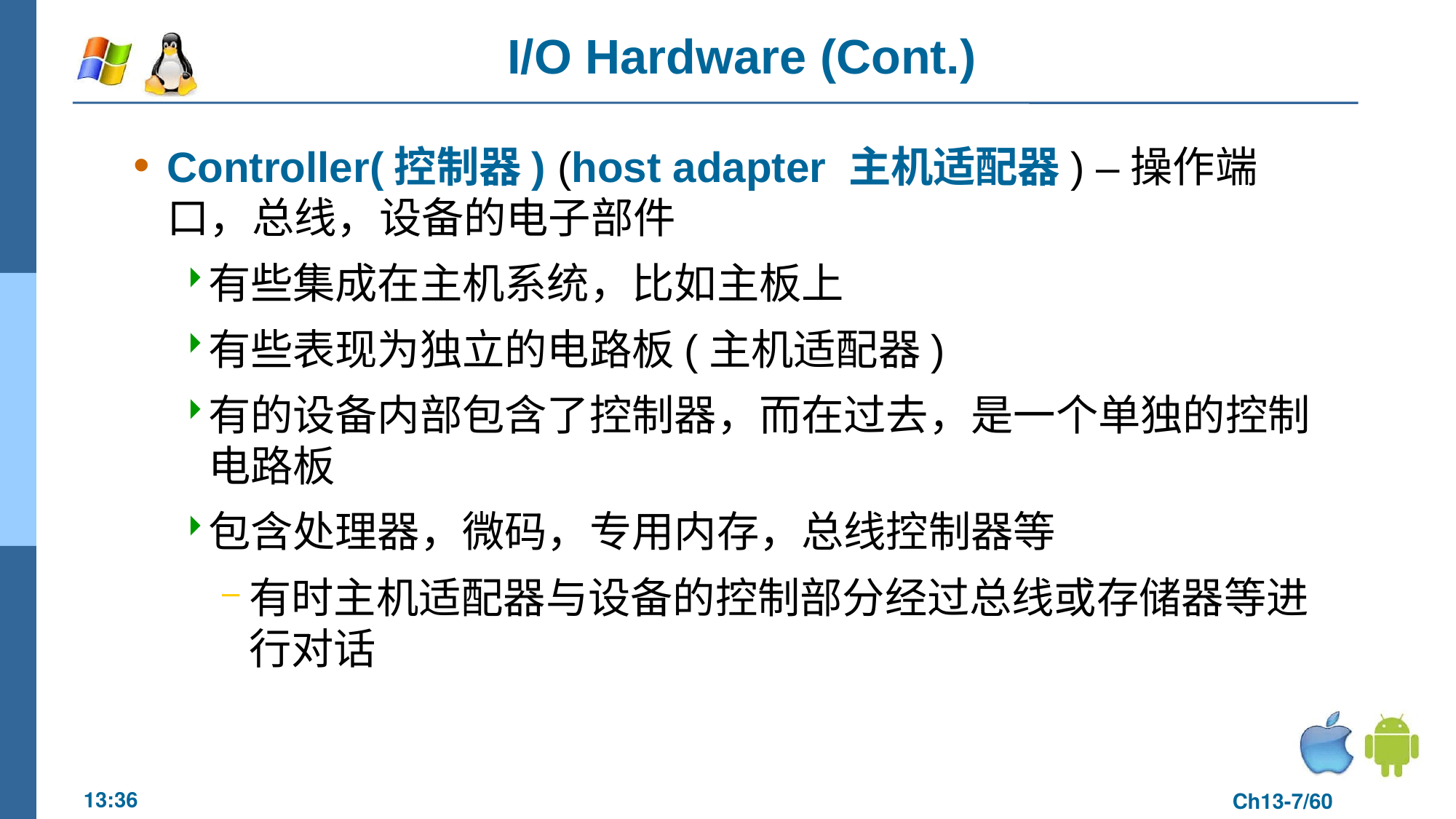

# I/O Hardware (Cont.)
Controller(控制器) (host adapter 主机适配器) –操作端口，总线，设备的电子部件
有些集成在主机系统，比如主板上
有些表现为独立的电路板(主机适配器)
有的设备内部包含了控制器，而在过去，是一个单独的控制电路板
包含处理器，微码，专用内存，总线控制器等
有时主机适配器与设备的控制部分经过总线或存储器等进行对话